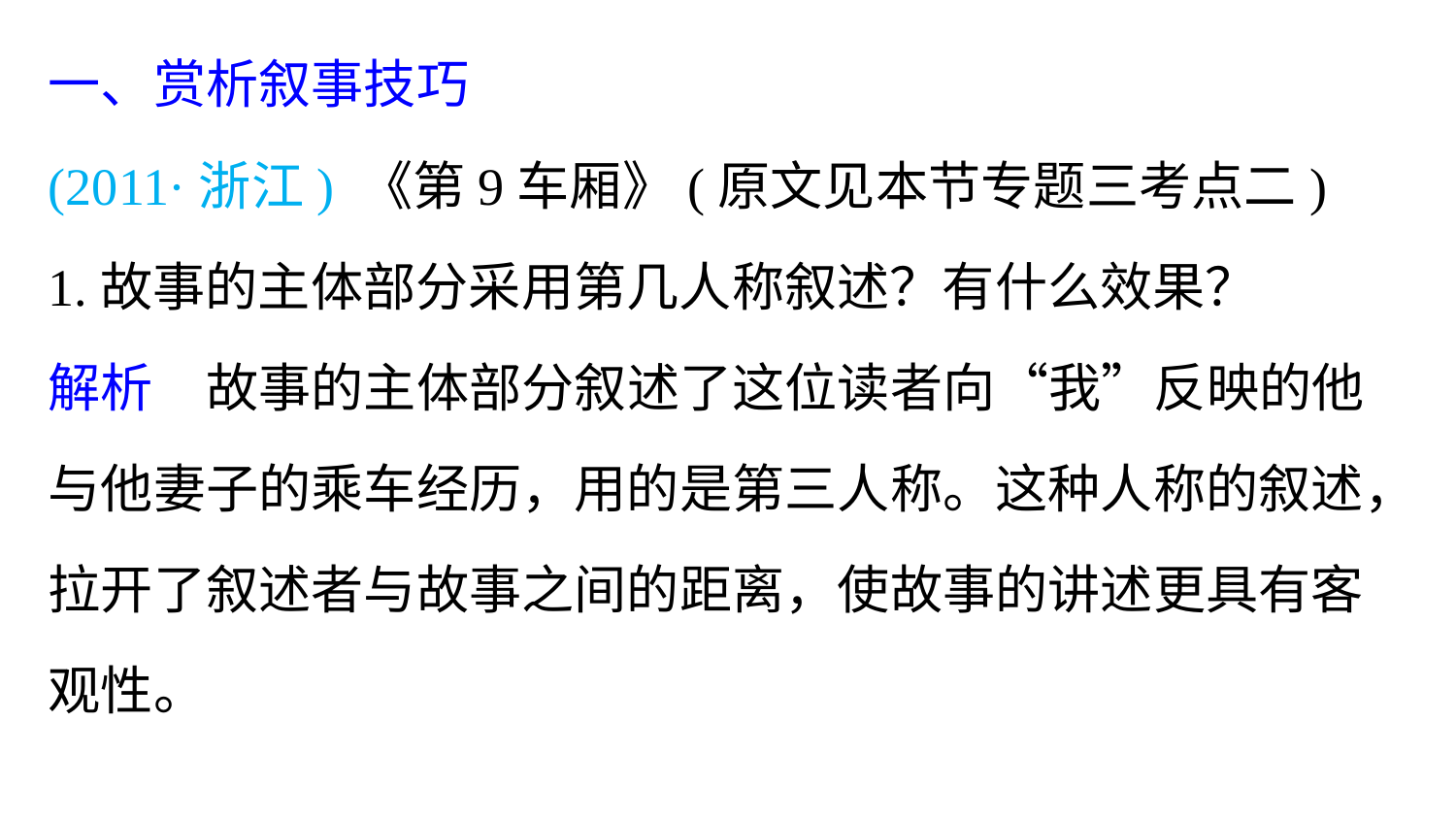

一、赏析叙事技巧
(2011·浙江) 《第9车厢》(原文见本节专题三考点二)
1.故事的主体部分采用第几人称叙述？有什么效果？
解析　故事的主体部分叙述了这位读者向“我”反映的他与他妻子的乘车经历，用的是第三人称。这种人称的叙述，拉开了叙述者与故事之间的距离，使故事的讲述更具有客观性。